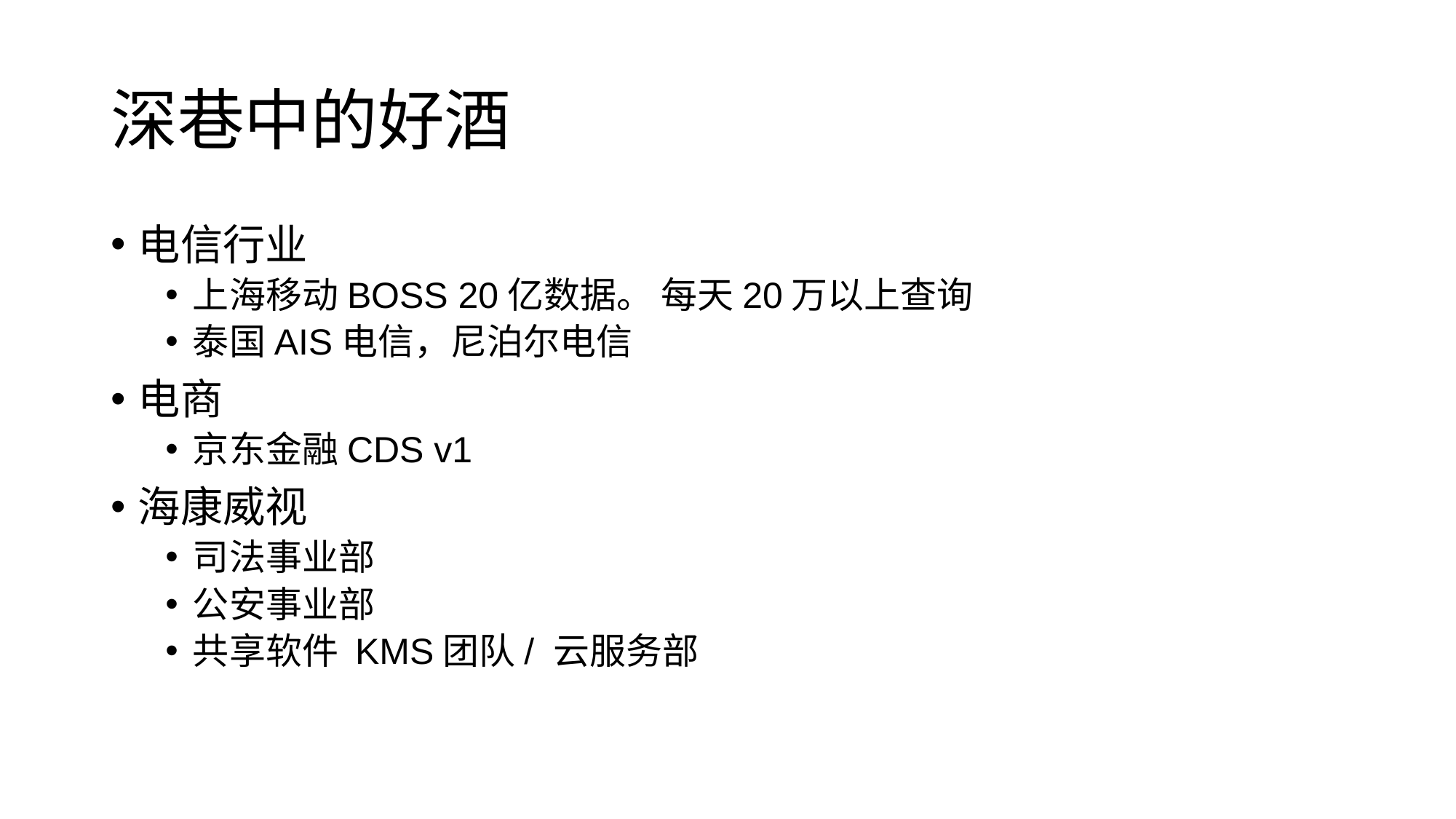

# 深巷中的好酒
电信行业
上海移动BOSS 20亿数据。 每天20万以上查询
泰国AIS电信，尼泊尔电信
电商
京东金融CDS v1
海康威视
司法事业部
公安事业部
共享软件 KMS团队/ 云服务部